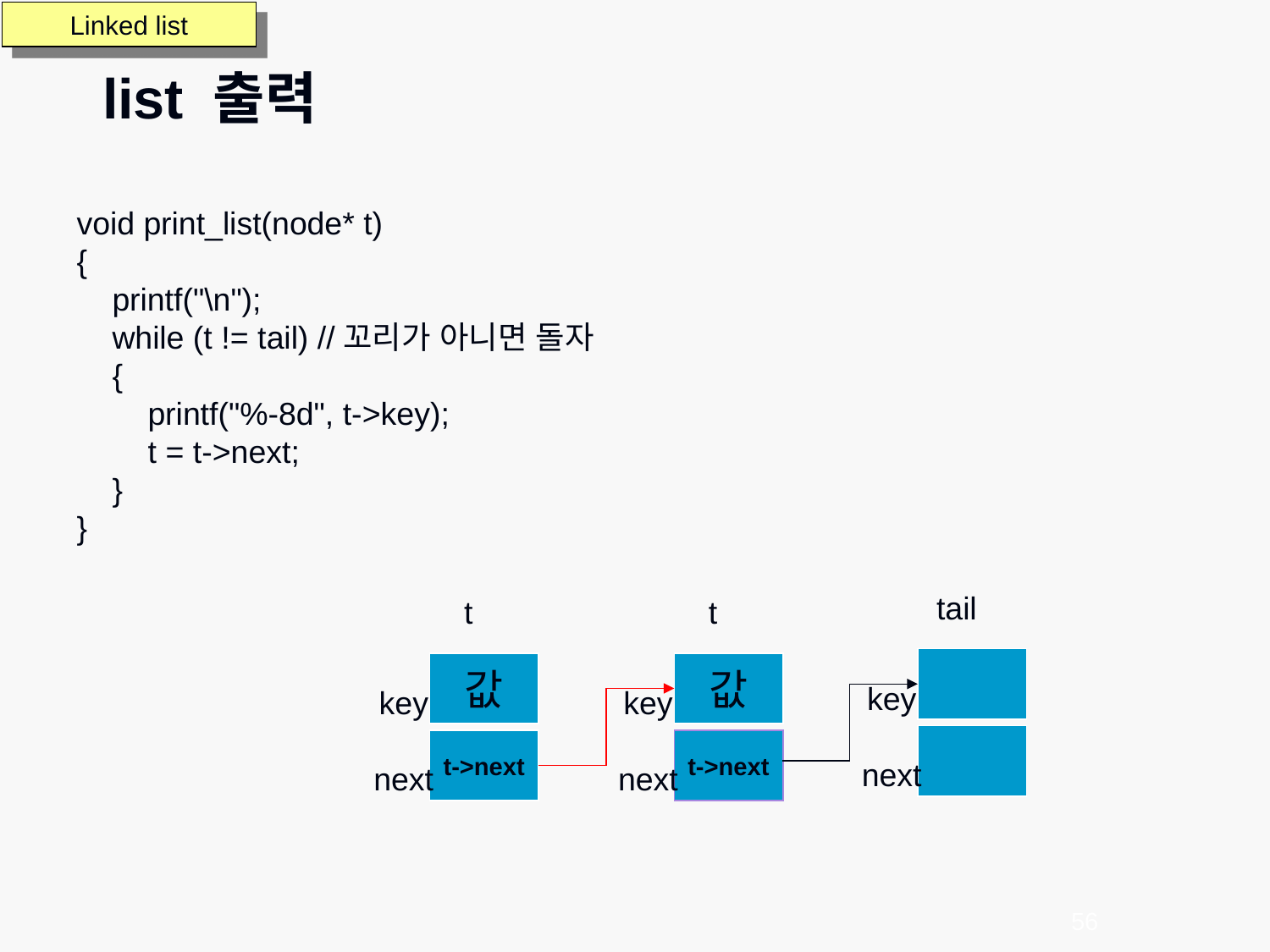

Linked list
list 출력
void print_list(node* t)
{
    printf("\n");
    while (t != tail) //꼬리가 아니면 돌자
    {
        printf("%-8d", t->key);
        t = t->next;
    }
}
tail
t
t

값
값
key

next
key

next
key

next

t->next
t->next
56